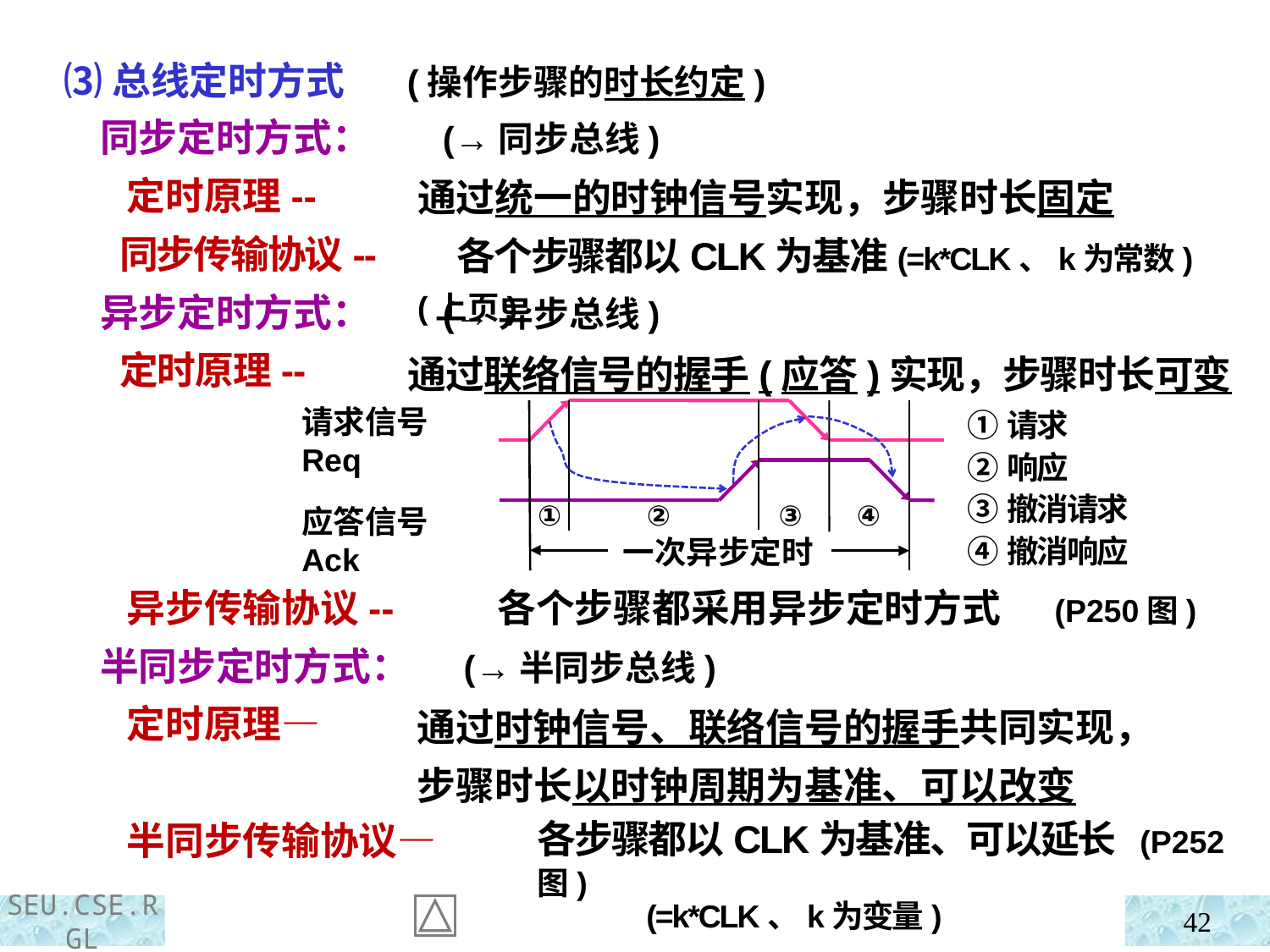

⑶总线定时方式      (操作步骤的时长约定)
      同步定时方式：       (→同步总线)
         定时原理--
          同步传输协议--
      异步定时方式：       (→异步总线)
         定时原理--

         异步传输协议--
      半同步定时方式：     (→半同步总线)
         定时原理—

         半同步传输协议—
通过统一的时钟信号实现，步骤时长固定
    各个步骤都以CLK为基准(=k*CLK、k为常数)  (上页)
通过联络信号的握手(应答)实现，步骤时长可变
①请求
②响应
③撤消请求
④撤消响应
请求信号Req

应答信号Ack

①
②
③
④
一次异步定时
各个步骤都采用异步定时方式     (P250图)
通过时钟信号、联络信号的握手共同实现，
步骤时长以时钟周期为基准、可以改变
各步骤都以CLK为基准、可以延长  (P252图)
               (=k*CLK、k为变量)

42